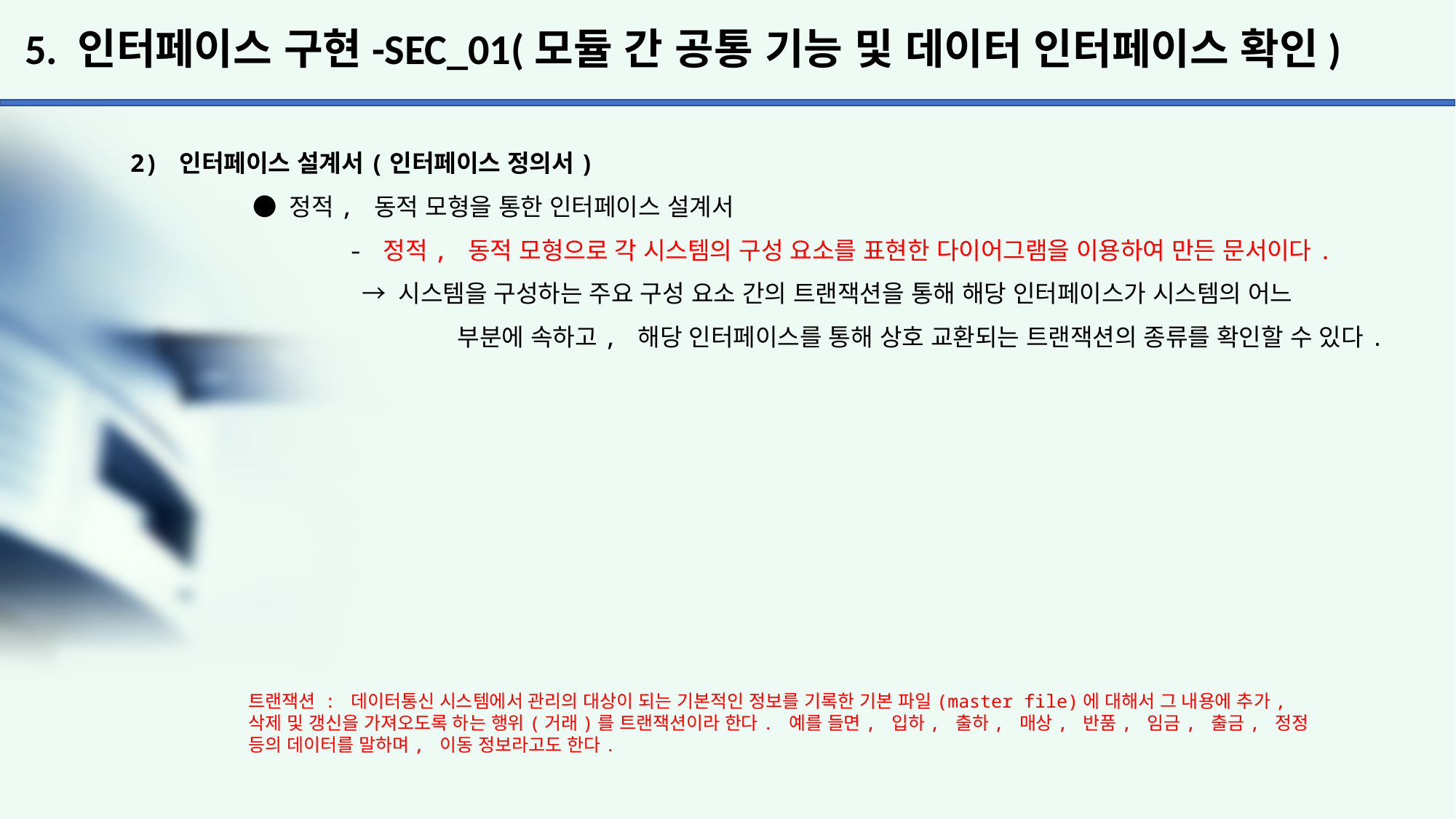

# 5. 인터페이스 구현-SEC_01(모듈 간 공통 기능 및 데이터 인터페이스 확인)
2) 인터페이스 설계서(인터페이스 정의서)
	  ● 정적, 동적 모형을 통한 인터페이스 설계서
		- 정적, 동적 모형으로 각 시스템의 구성 요소를 표현한 다이어그램을 이용하여 만든 문서이다.
		  → 시스템을 구성하는 주요 구성 요소 간의 트랜잭션을 통해 해당 인터페이스가 시스템의 어느
			부분에 속하고, 해당 인터페이스를 통해 상호 교환되는 트랜잭션의 종류를 확인할 수 있다.
트랜잭션 : 데이터통신 시스템에서 관리의 대상이 되는 기본적인 정보를 기록한 기본 파일(master file)에 대해서 그 내용에 추가, 삭제 및 갱신을 가져오도록 하는 행위(거래)를 트랜잭션이라 한다. 예를 들면, 입하, 출하, 매상, 반품, 임금, 출금, 정정 등의 데이터를 말하며, 이동 정보라고도 한다.